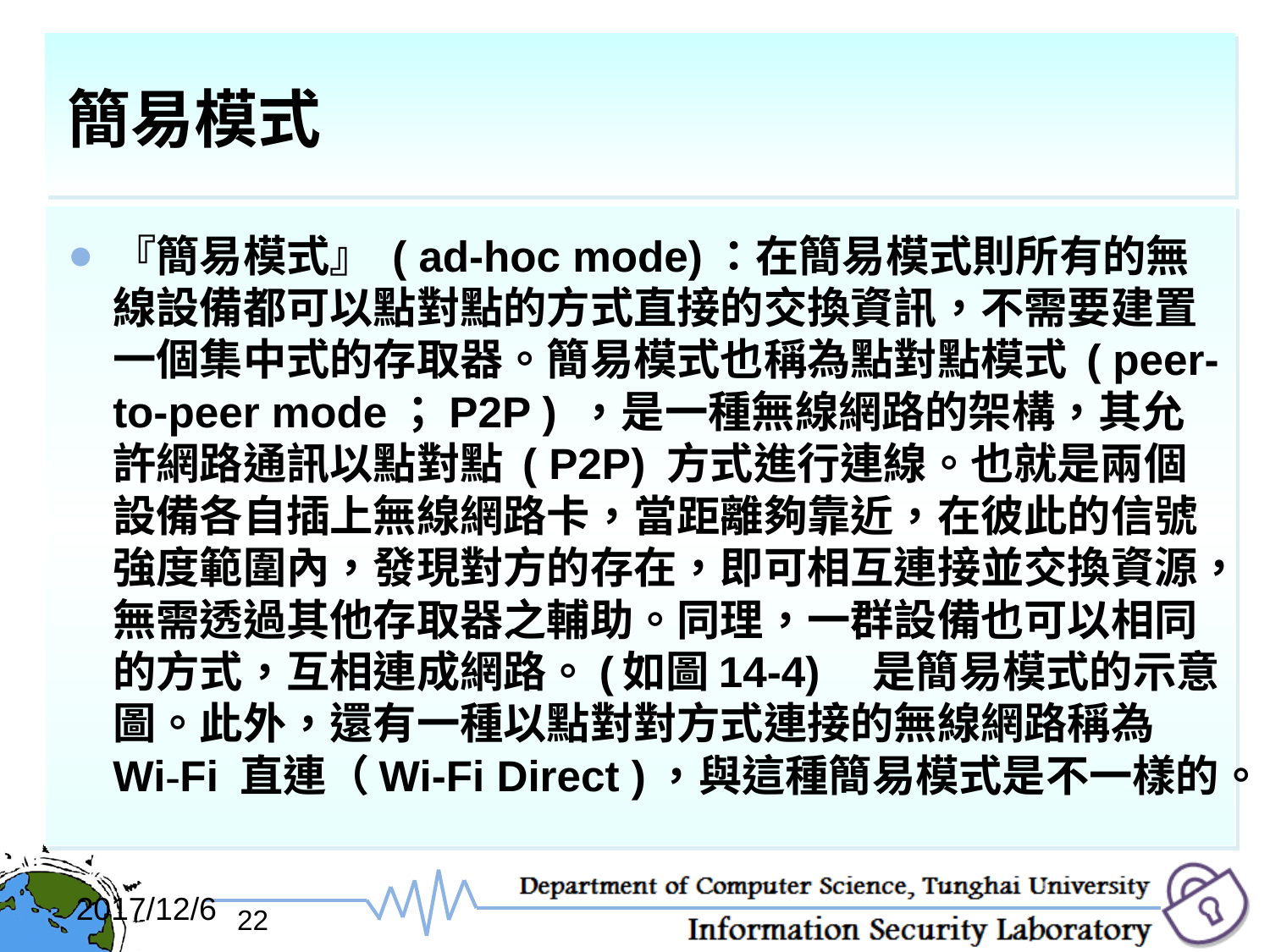

# 簡易模式
『簡易模式』 ( ad-hoc mode)：在簡易模式則所有的無線設備都可以點對點的方式直接的交換資訊，不需要建置一個集中式的存取器。簡易模式也稱為點對點模式 ( peer-to-peer mode；P2P ) ，是一種無線網路的架構，其允許網路通訊以點對點 ( P2P) 方式進行連線。也就是兩個設備各自插上無線網路卡，當距離夠靠近，在彼此的信號強度範圍內，發現對方的存在，即可相互連接並交換資源，無需透過其他存取器之輔助。同理，一群設備也可以相同的方式，互相連成網路。(如圖14-4)　是簡易模式的示意圖。此外，還有一種以點對對方式連接的無線網路稱為Wi-Fi 直連（Wi-Fi Direct )，與這種簡易模式是不一樣的。
2017/12/6
22